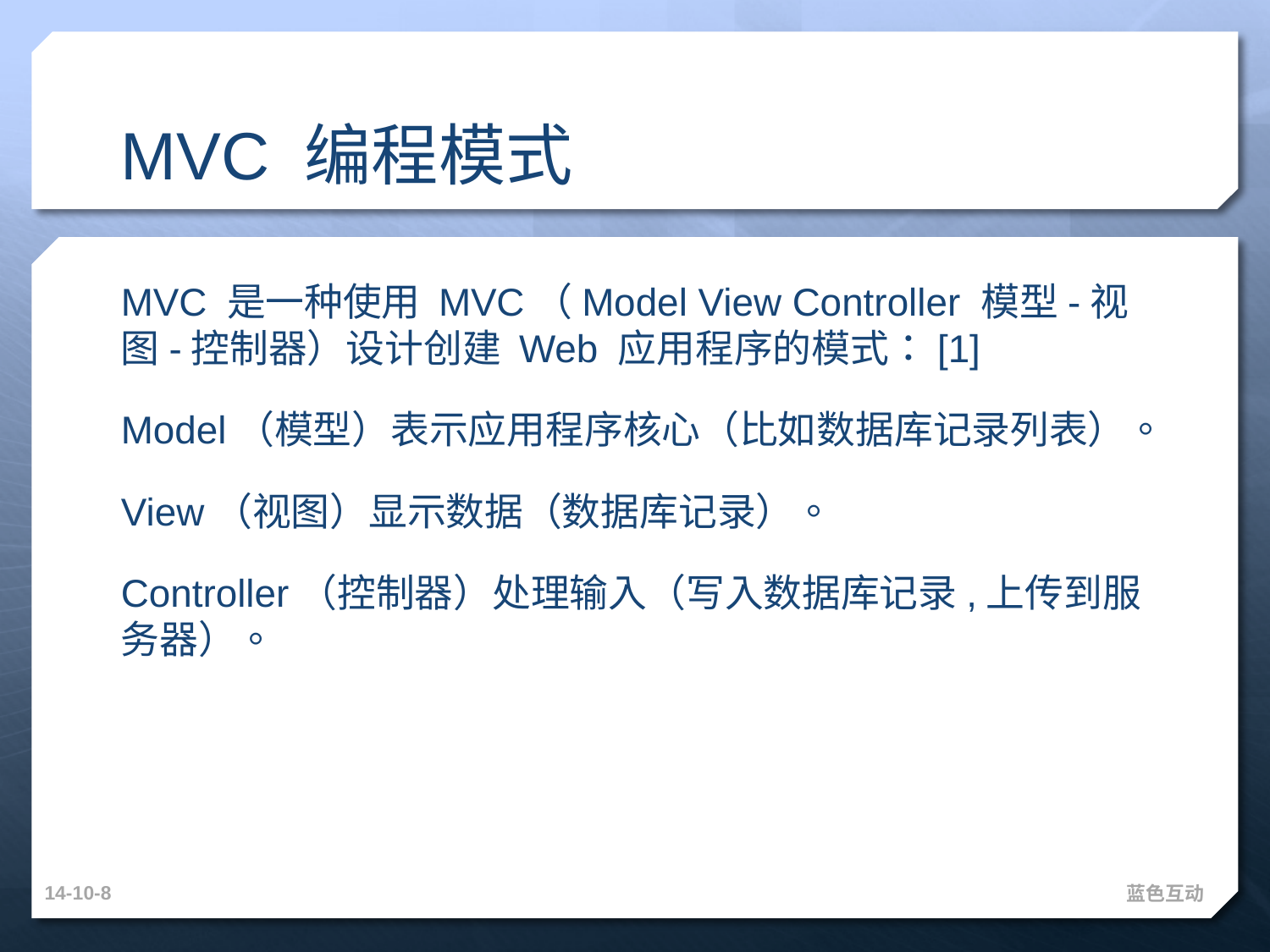

# MVC 编程模式
MVC 是一种使用 MVC（Model View Controller 模型-视图-控制器）设计创建 Web 应用程序的模式：[1]
Model（模型）表示应用程序核心（比如数据库记录列表）。
View（视图）显示数据（数据库记录）。
Controller（控制器）处理输入（写入数据库记录,上传到服务器）。
14-10-8
蓝色互动